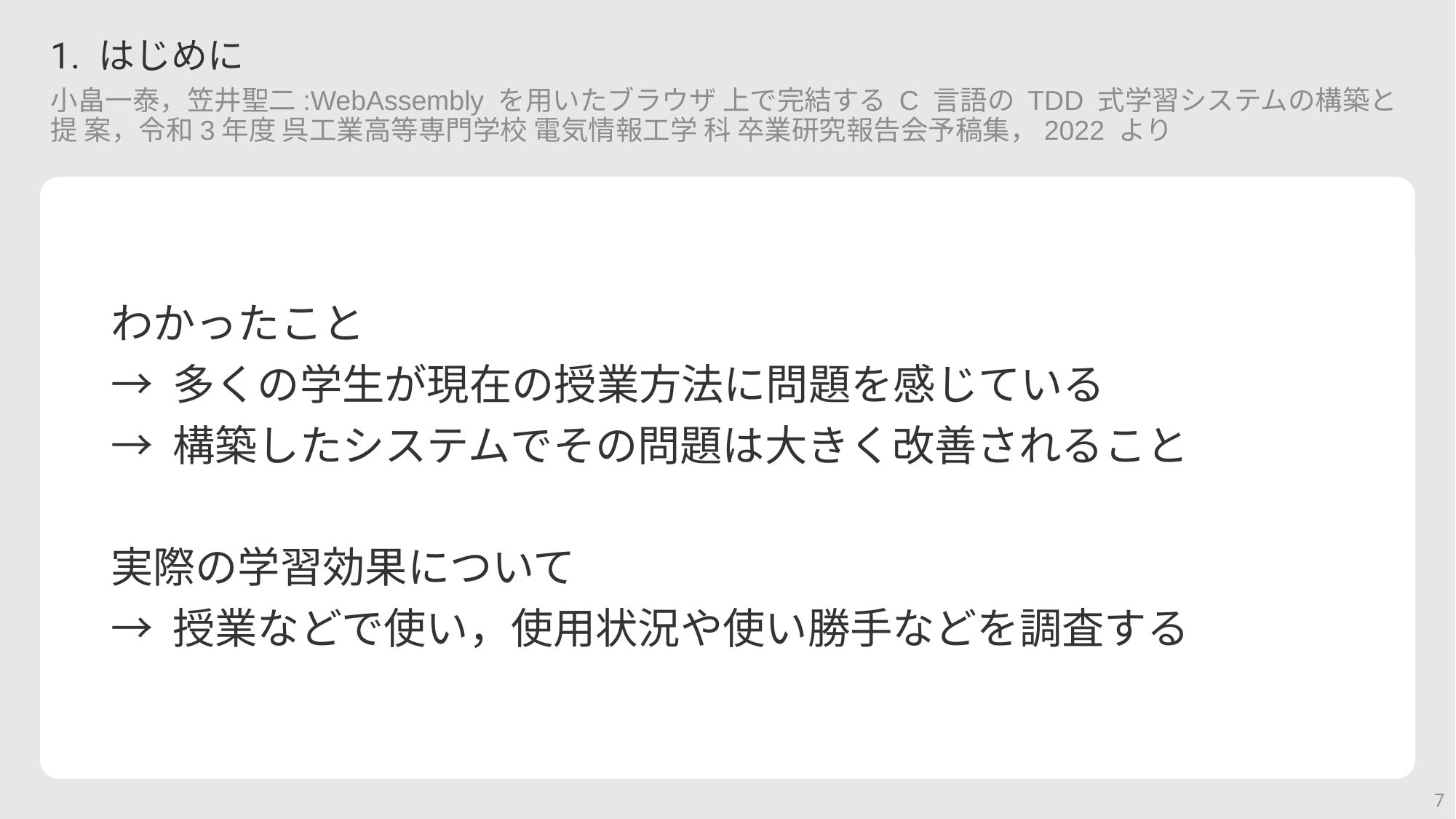

# 1. はじめに
小畠一泰，笠井聖二:WebAssembly を用いたブラウザ 上で完結する C 言語の TDD 式学習システムの構築と提 案，令和3年度 呉工業高等専門学校 電気情報工学 科 卒業研究報告会予稿集，2022 より

わかったこと
→ 多くの学生が現在の授業方法に問題を感じている
→ 構築したシステムでその問題は大きく改善されること

実際の学習効果について
→ 授業などで使い，使用状況や使い勝手などを調査する
7